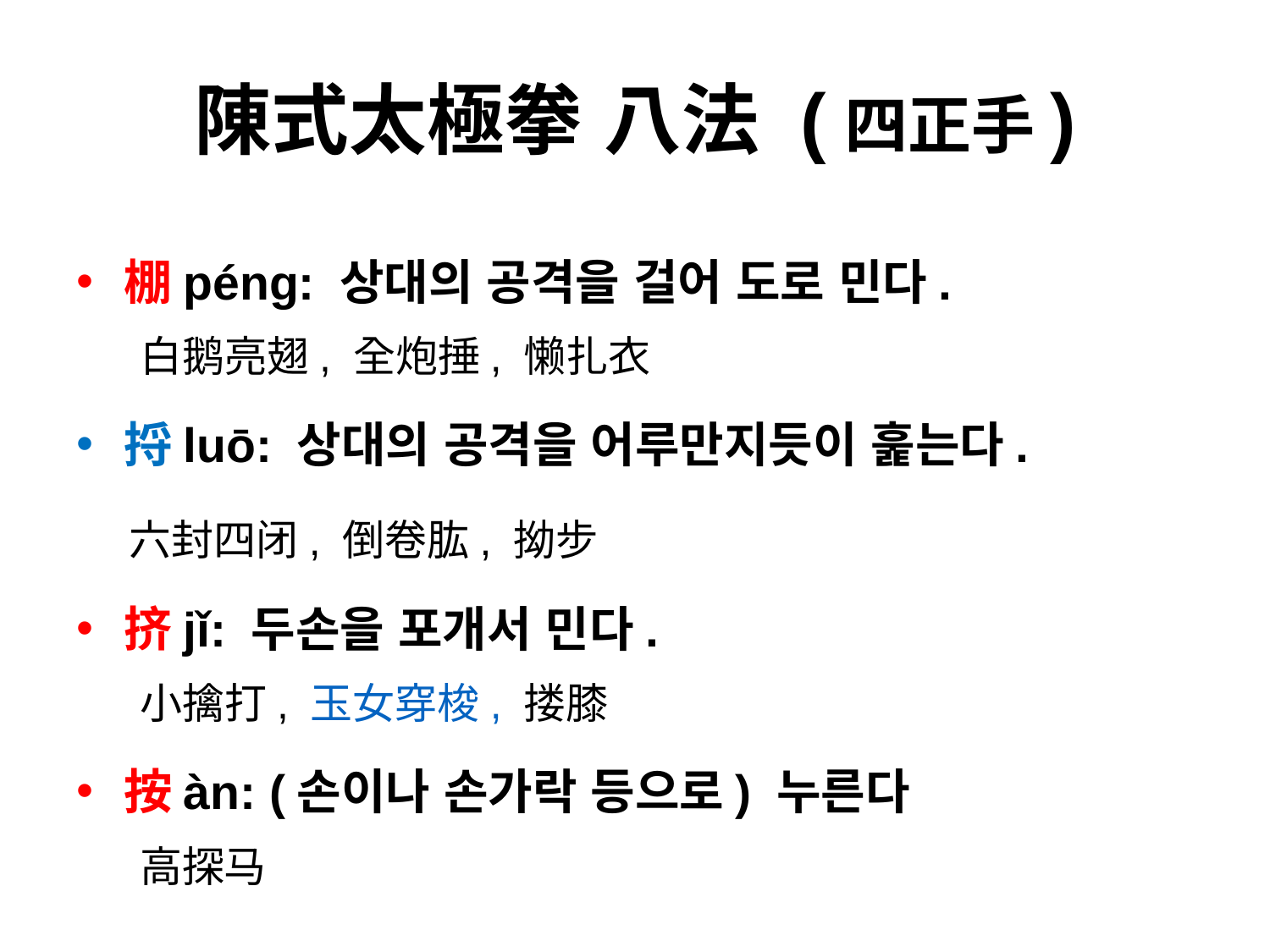

# 陳式太極拳 八法 (四正手)
棚péng: 상대의 공격을 걸어 도로 민다.
白鹅亮翅, 全炮捶, 懒扎衣
捋luō: 상대의 공격을 어루만지듯이 훑는다.
   六封四闭, 倒卷肱, 拗步
挤jǐ: 두손을 포개서 민다.
小擒打, 玉女穿梭, 搂膝
按àn: (손이나 손가락 등으로) 누른다
高探马